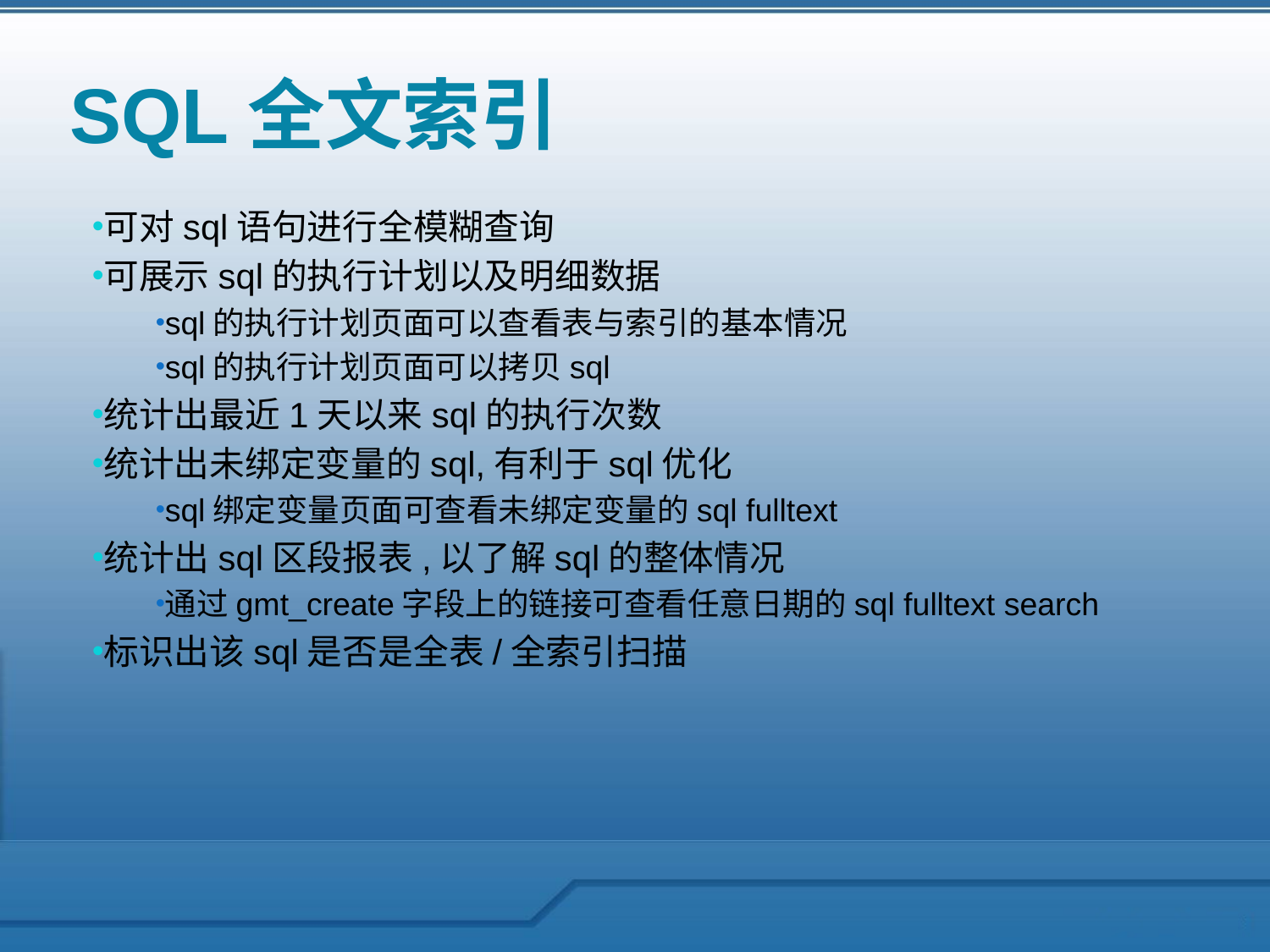

# SQL全文索引
可对sql语句进行全模糊查询
可展示sql的执行计划以及明细数据
sql的执行计划页面可以查看表与索引的基本情况
sql的执行计划页面可以拷贝sql
统计出最近1天以来sql的执行次数
统计出未绑定变量的sql,有利于sql优化
sql绑定变量页面可查看未绑定变量的sql fulltext
统计出sql区段报表,以了解sql的整体情况
通过gmt_create字段上的链接可查看任意日期的sql fulltext search
标识出该sql是否是全表/全索引扫描